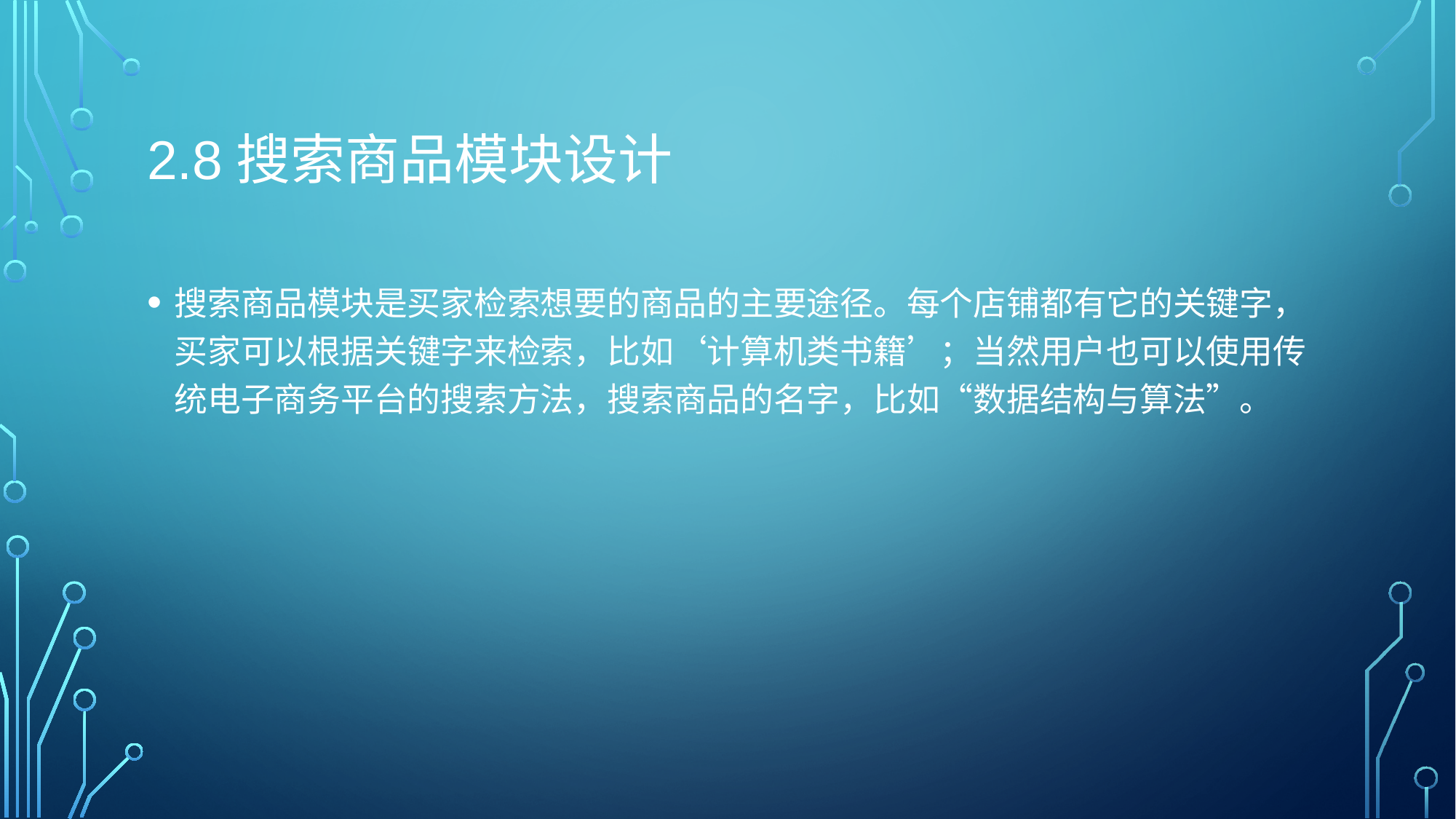

# 2.8搜索商品模块设计
搜索商品模块是买家检索想要的商品的主要途径。每个店铺都有它的关键字，买家可以根据关键字来检索，比如‘计算机类书籍’；当然用户也可以使用传统电子商务平台的搜索方法，搜索商品的名字，比如“数据结构与算法”。